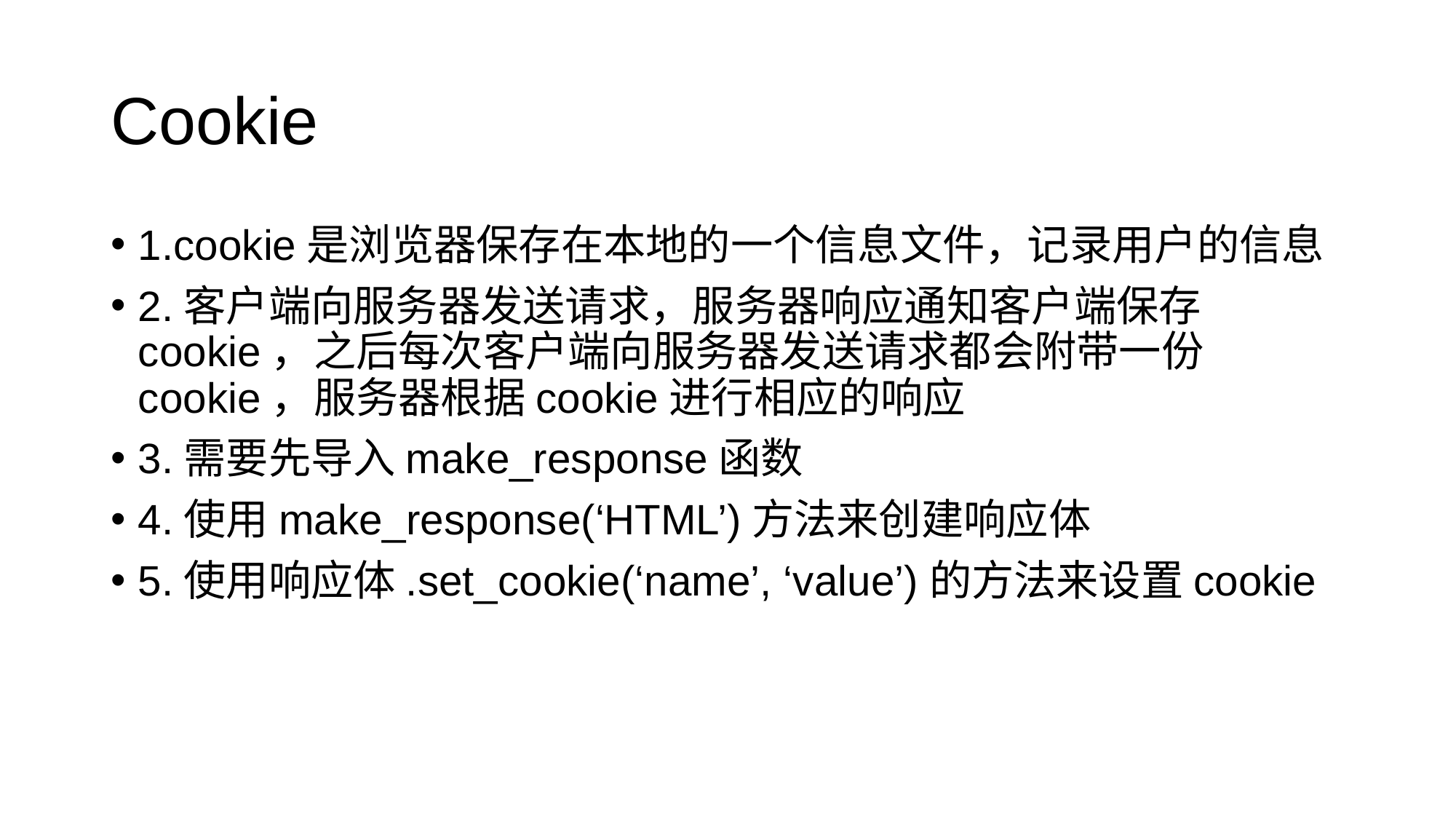

# Cookie
1.cookie是浏览器保存在本地的一个信息文件，记录用户的信息
2.客户端向服务器发送请求，服务器响应通知客户端保存cookie，之后每次客户端向服务器发送请求都会附带一份cookie，服务器根据cookie进行相应的响应
3.需要先导入make_response函数
4.使用make_response(‘HTML’)方法来创建响应体
5.使用响应体.set_cookie(‘name’, ‘value’)的方法来设置cookie